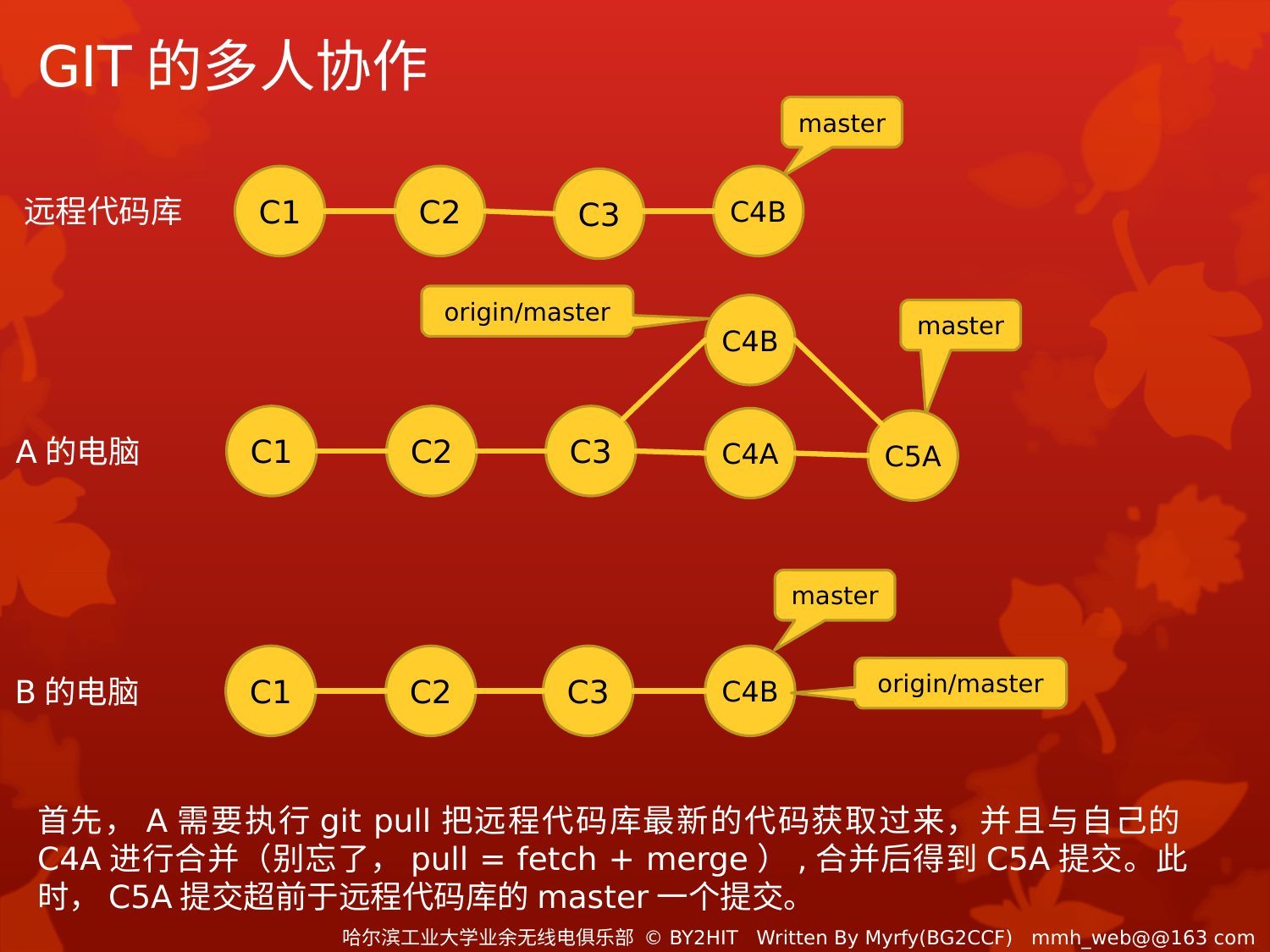

# GIT的多人协作
master
C1
C2
C4B
C3
远程代码库
origin/master
C4B
master
C1
C2
C3
C4A
C5A
A的电脑
master
C1
C2
C3
C4B
origin/master
B的电脑
首先，A需要执行git pull把远程代码库最新的代码获取过来，并且与自己的C4A进行合并（别忘了，pull = fetch + merge）,合并后得到C5A提交。此时，C5A提交超前于远程代码库的master一个提交。